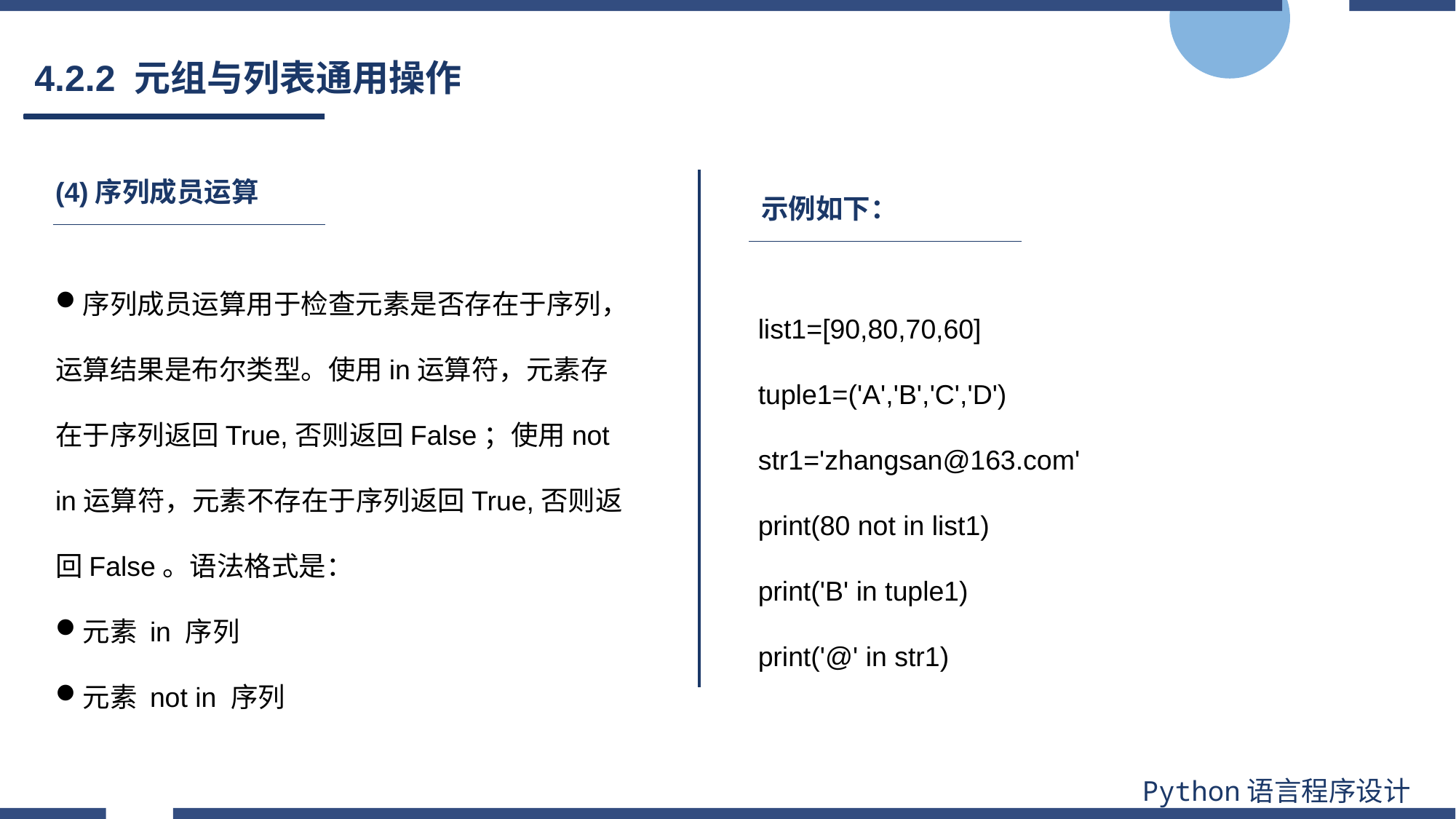

# 4.2.2 元组与列表通用操作
(4)序列成员运算
示例如下：
序列成员运算用于检查元素是否存在于序列，运算结果是布尔类型。使用in运算符，元素存在于序列返回True,否则返回False；使用not in运算符，元素不存在于序列返回True,否则返回False。语法格式是：
元素 in 序列
元素 not in 序列
list1=[90,80,70,60]
tuple1=('A','B','C','D')
str1='zhangsan@163.com'
print(80 not in list1)
print('B' in tuple1)
print('@' in str1)